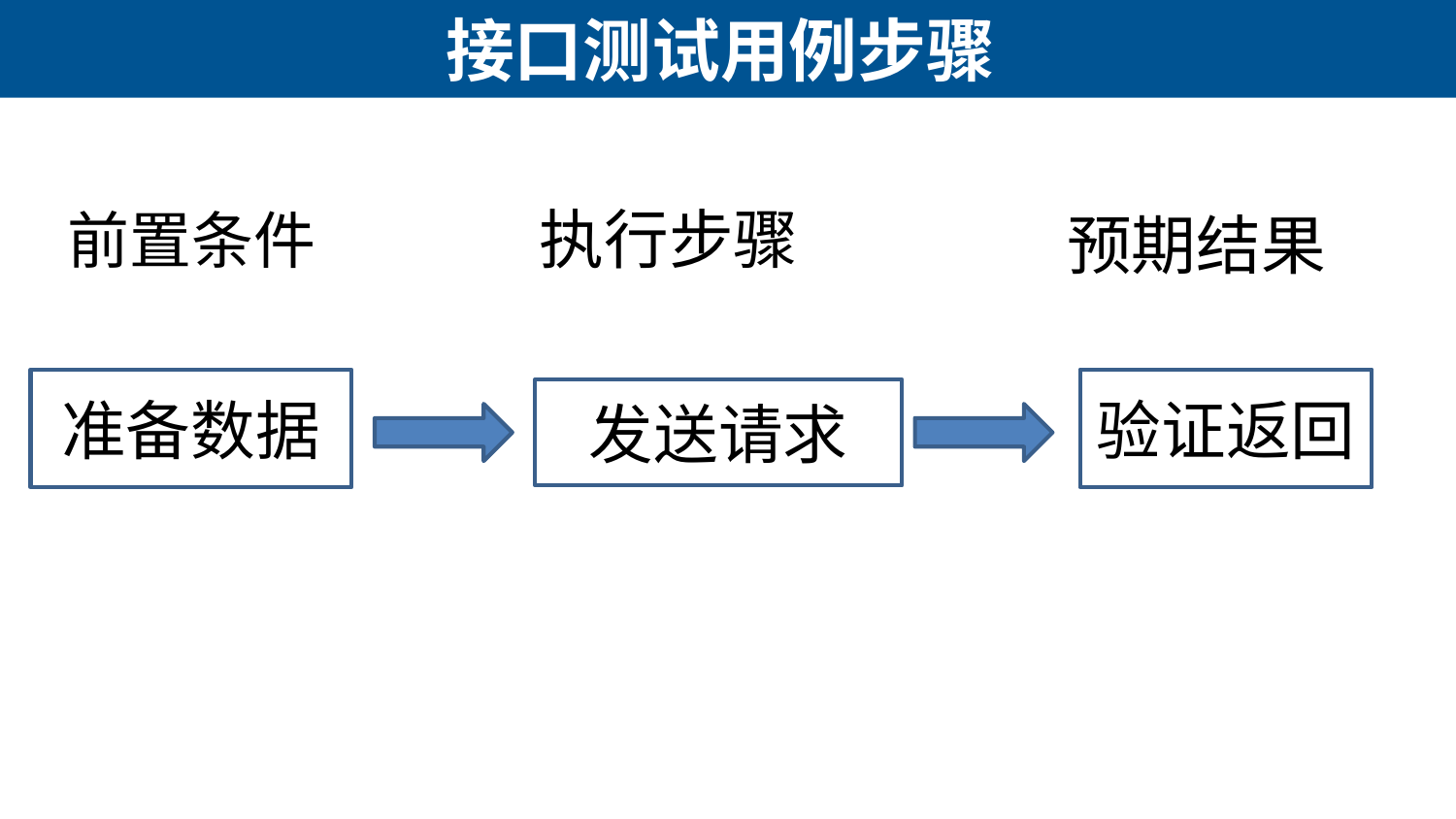

# 接口测试用例步骤
执行步骤
前置条件
预期结果
准备数据
验证返回
发送请求